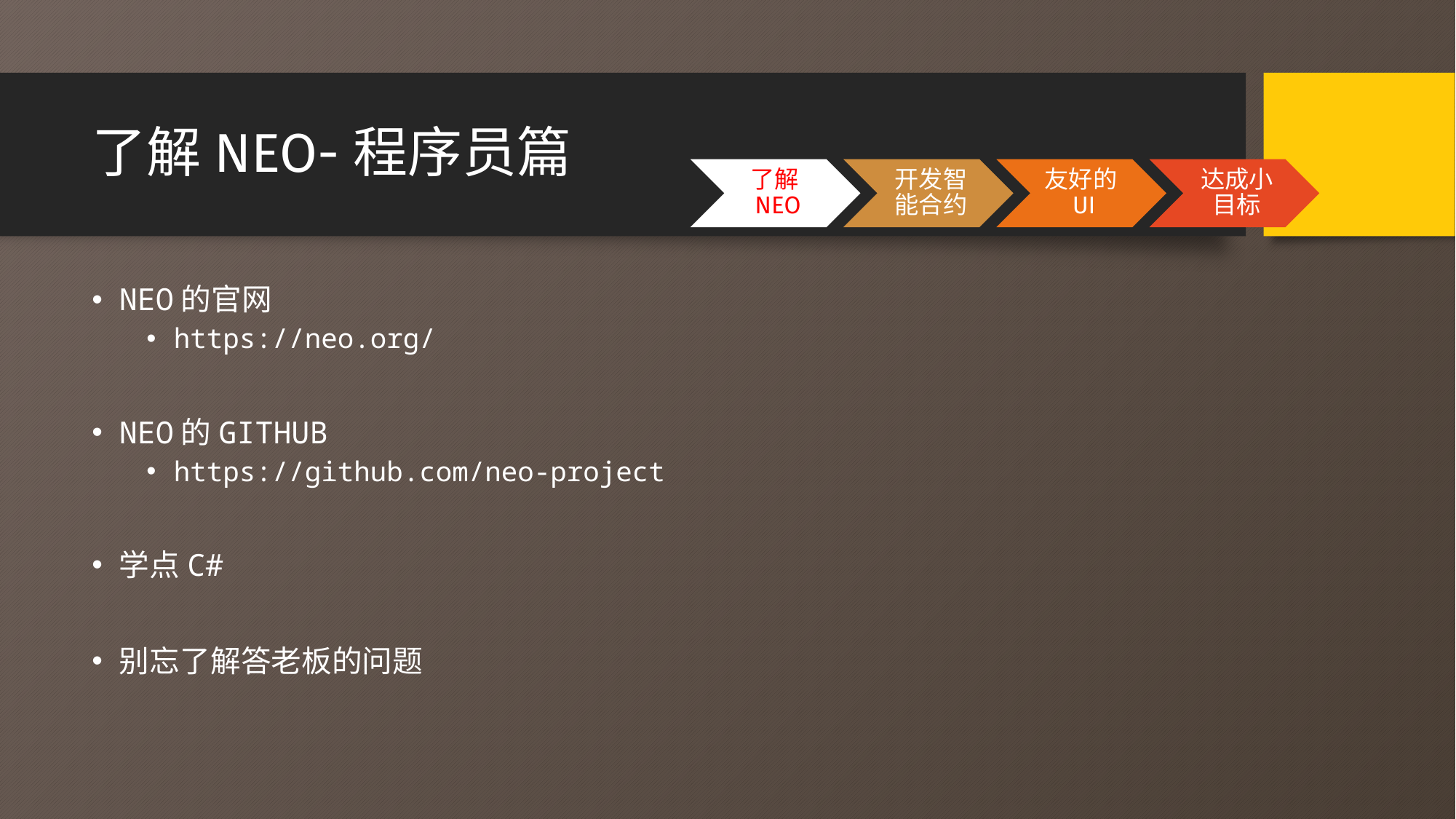

了解NEO
开发智能合约
友好的UI
达成小目标
# 了解NEO-程序员篇
NEO的官网
https://neo.org/

NEO的GITHUB
https://github.com/neo-project

学点C#

别忘了解答老板的问题